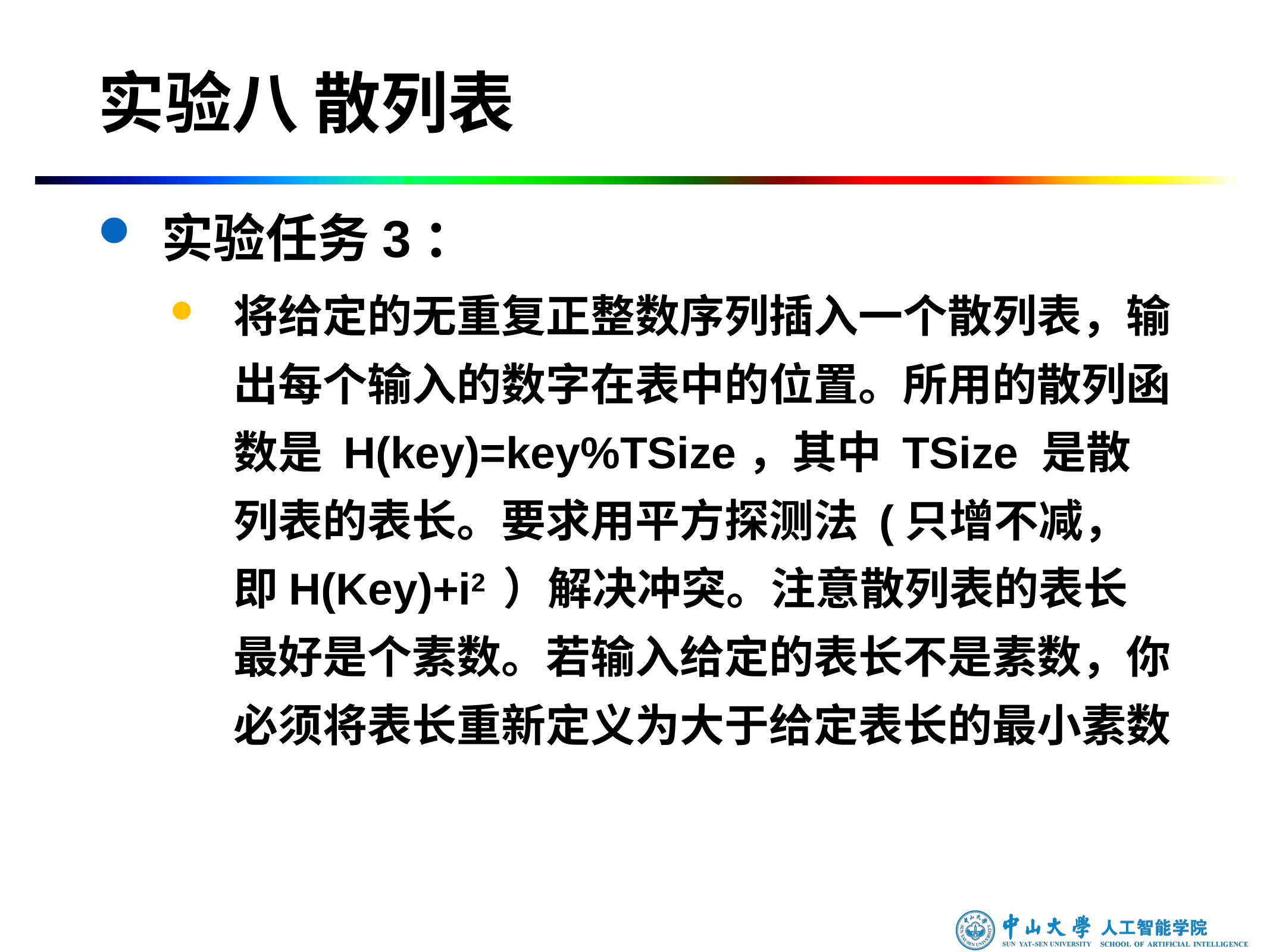

# 实验八 散列表
实验任务3：
将给定的无重复正整数序列插入一个散列表，输出每个输入的数字在表中的位置。所用的散列函数是 H(key)=key%TSize，其中 TSize 是散列表的表长。要求用平方探测法 (只增不减，即H(Key)+i2 ）解决冲突。注意散列表的表长最好是个素数。若输入给定的表长不是素数，你必须将表长重新定义为大于给定表长的最小素数